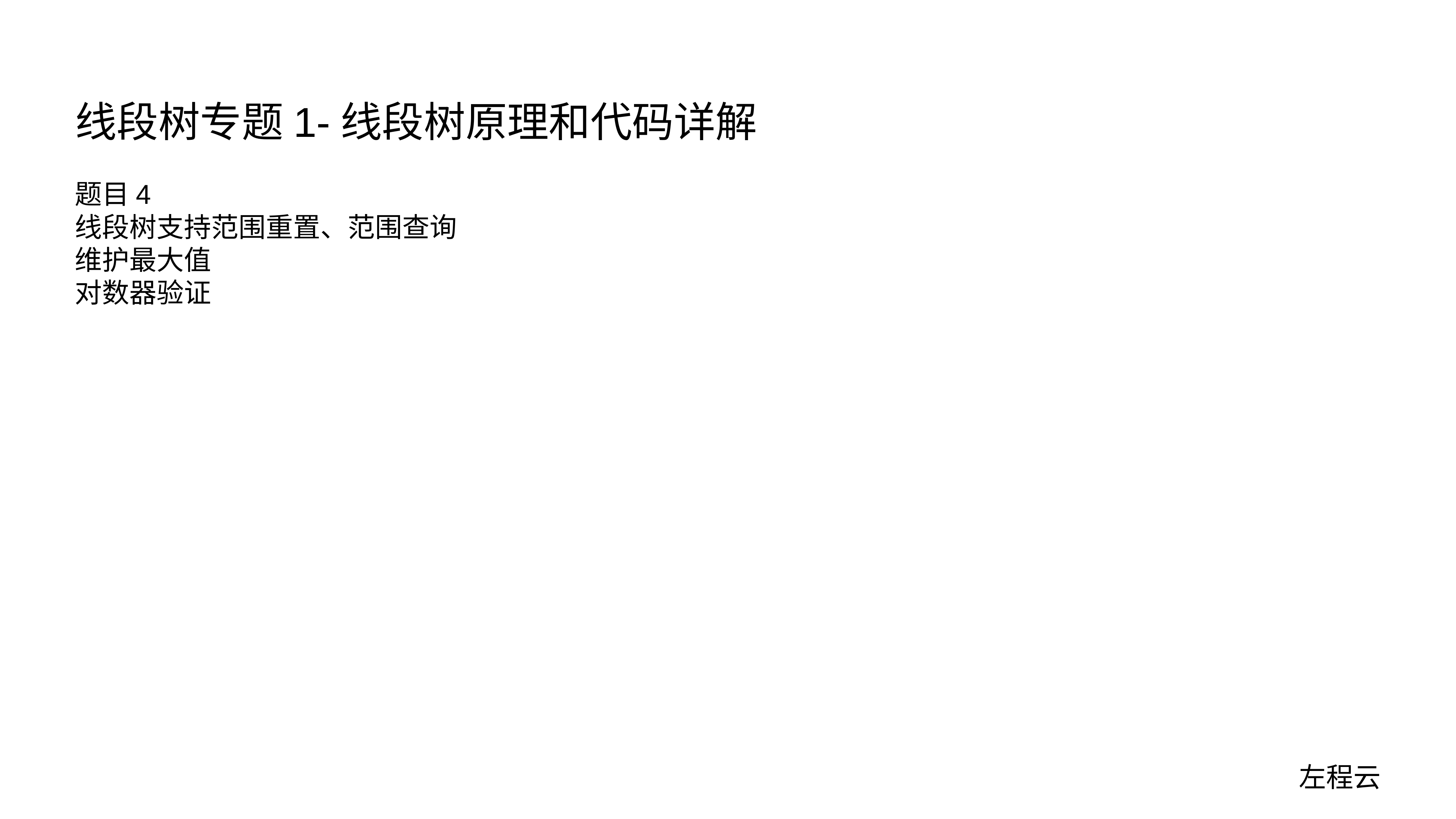

# 线段树专题1-线段树原理和代码详解
题目4
线段树支持范围重置、范围查询
维护最大值
对数器验证
左程云